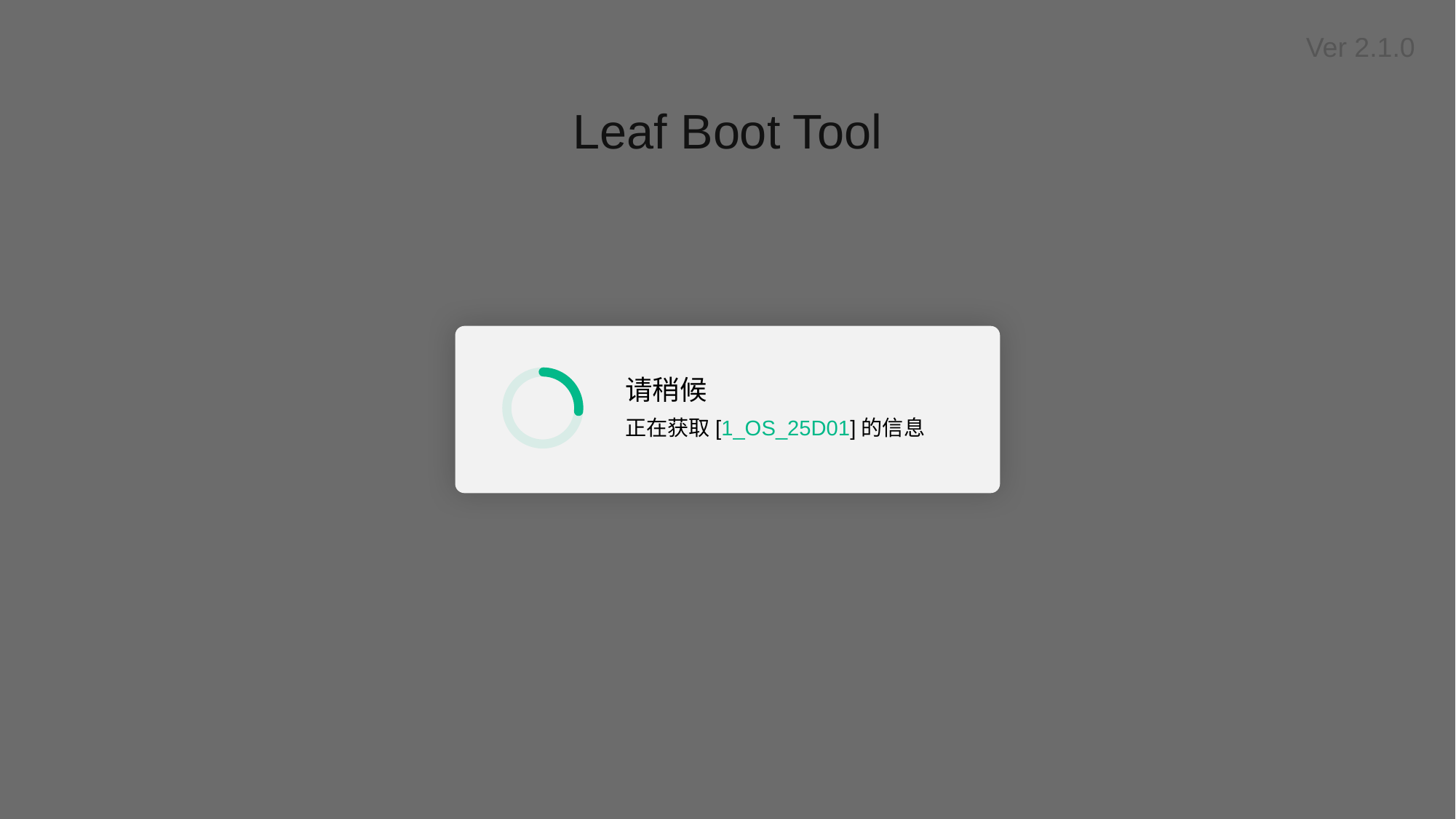

Ver 2.1.0
Leaf Boot Tool

请稍候

正在获取[1_OS_25D01]的信息